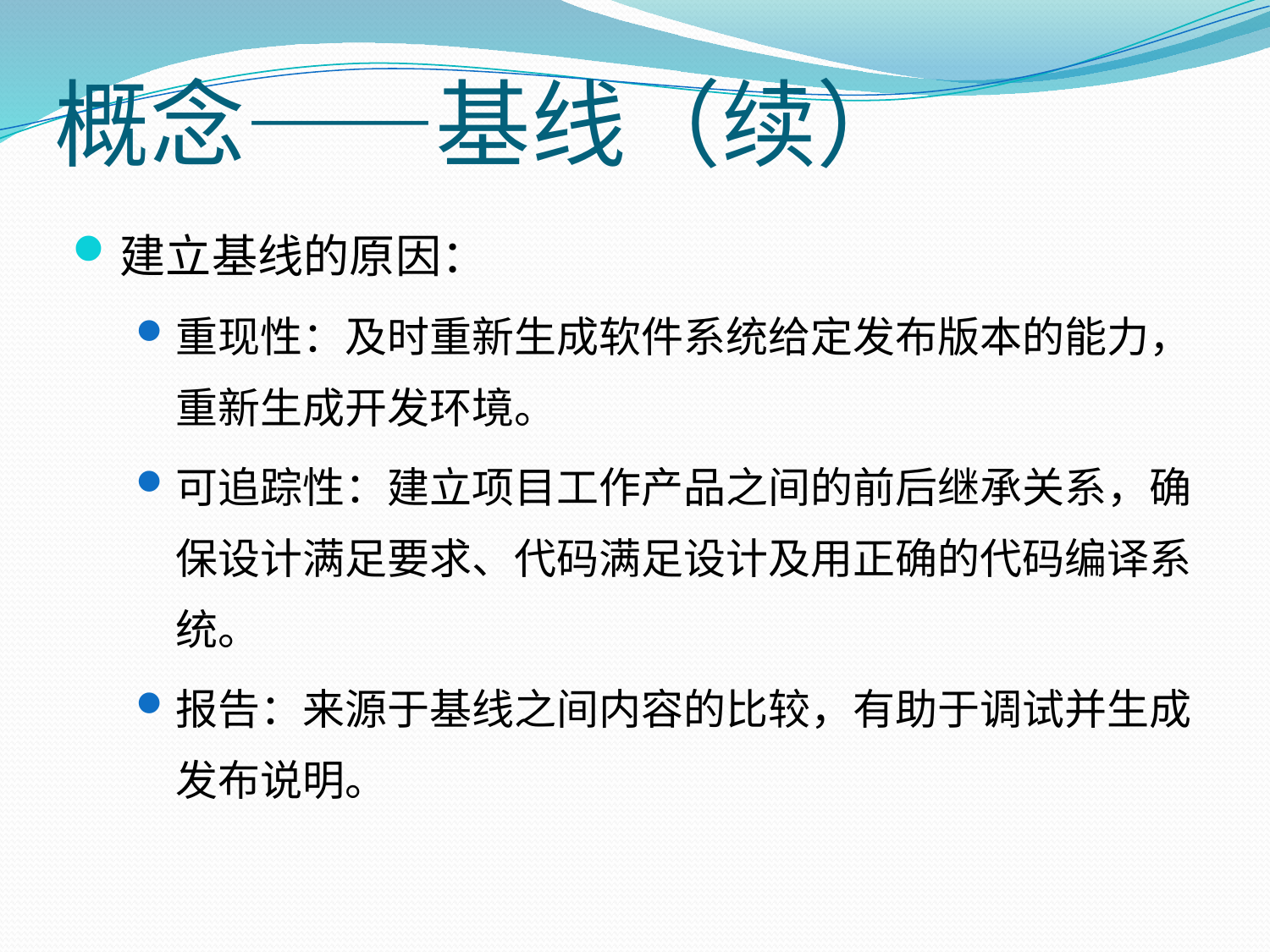

概念——基线（续）
建立基线的原因：
重现性：及时重新生成软件系统给定发布版本的能力，重新生成开发环境。
可追踪性：建立项目工作产品之间的前后继承关系，确保设计满足要求、代码满足设计及用正确的代码编译系统。
报告：来源于基线之间内容的比较，有助于调试并生成发布说明。